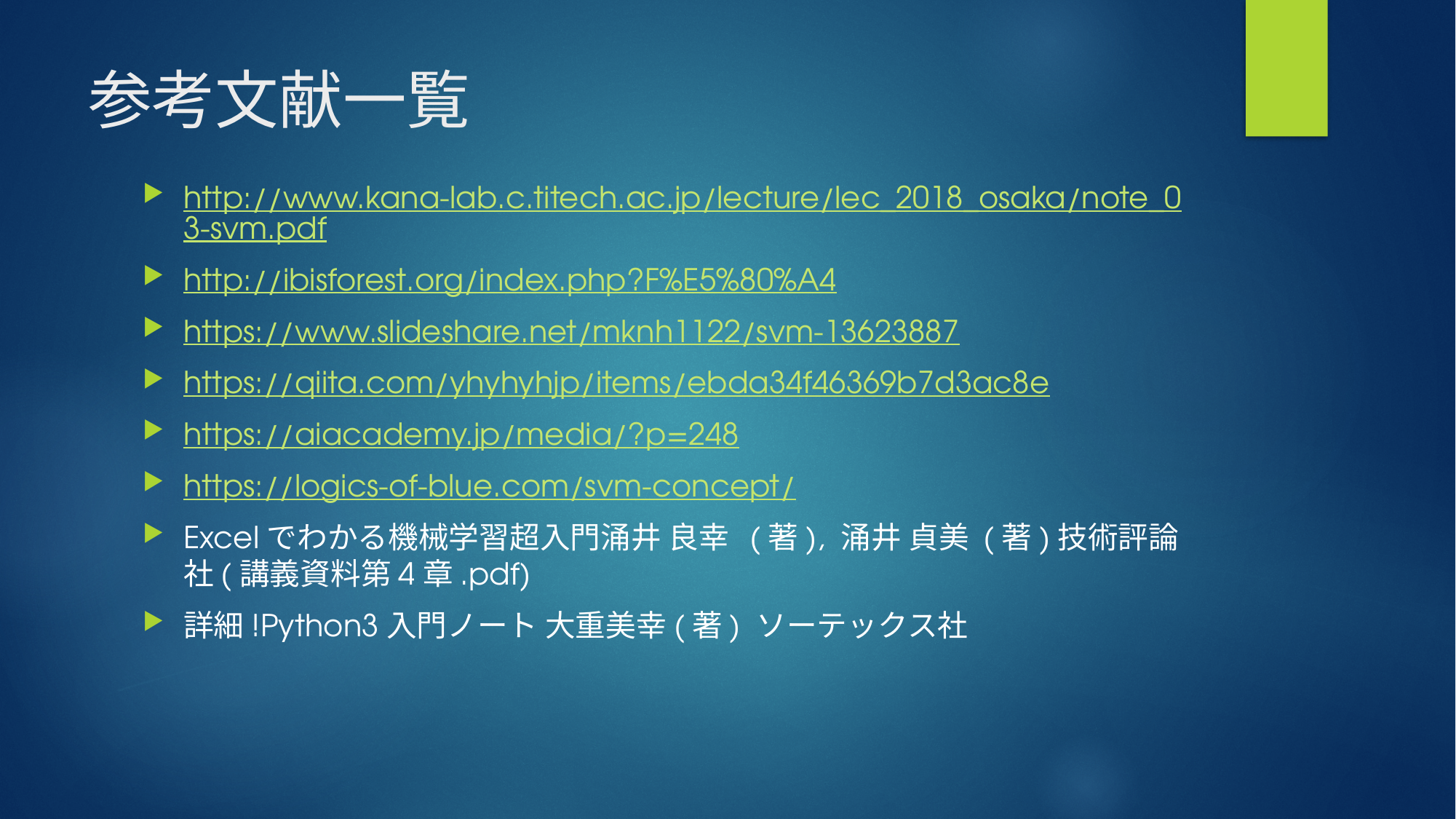

# 参考文献一覧
http://www.kana-lab.c.titech.ac.jp/lecture/lec_2018_osaka/note_03-svm.pdf
http://ibisforest.org/index.php?F%E5%80%A4
https://www.slideshare.net/mknh1122/svm-13623887
https://qiita.com/yhyhyhjp/items/ebda34f46369b7d3ac8e
https://aiacademy.jp/media/?p=248
https://logics-of-blue.com/svm-concept/
Excelでわかる機械学習超入門涌井 良幸  (著), 涌井 貞美 (著)技術評論社(講義資料第4章.pdf)
詳細!Python3入門ノート 大重美幸(著) ソーテックス社